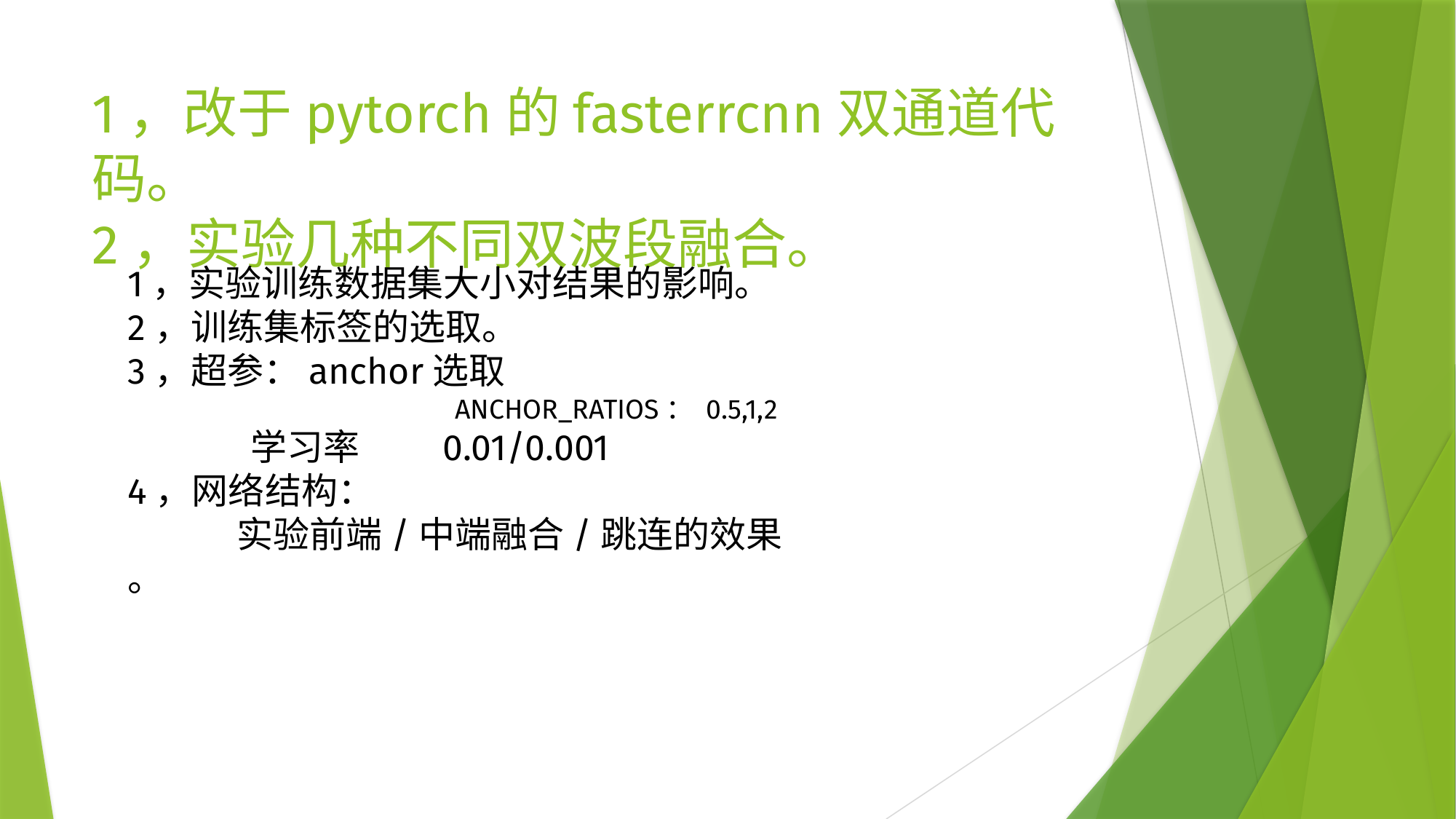

# 1，改于pytorch的fasterrcnn双通道代码。 2，实验几种不同双波段融合。
1，实验训练数据集大小对结果的影响。
2，训练集标签的选取。
3，超参：anchor选取
			ANCHOR_RATIOS： 0.5,1,2
              学习率         0.01/0.001
4，网络结构：
	实验前端/中端融合/跳连的效果
。